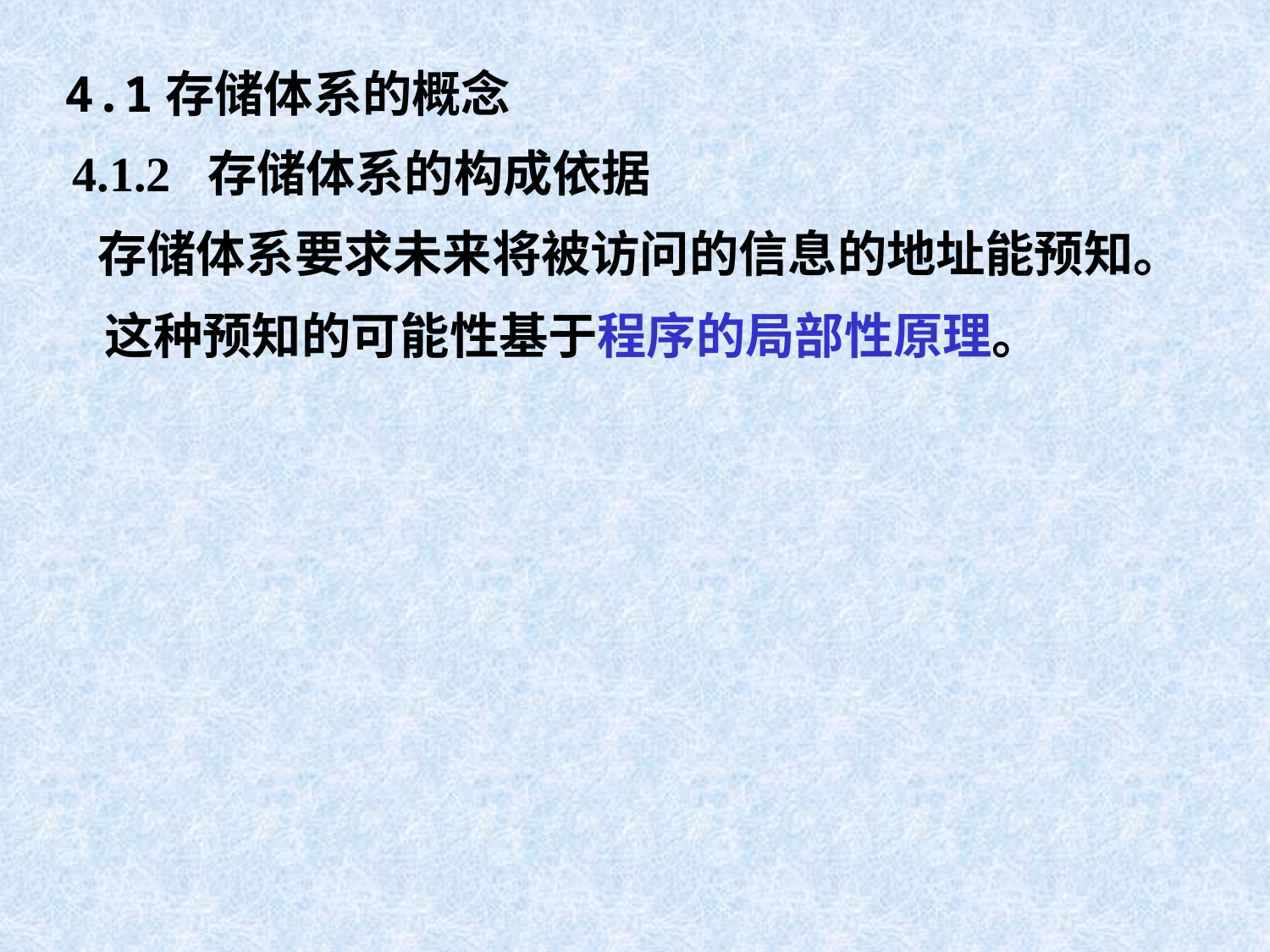

4.1存储体系的概念
4.1.2  存储体系的构成依据
存储体系要求未来将被访问的信息的地址能预知。
这种预知的可能性基于程序的局部性原理。